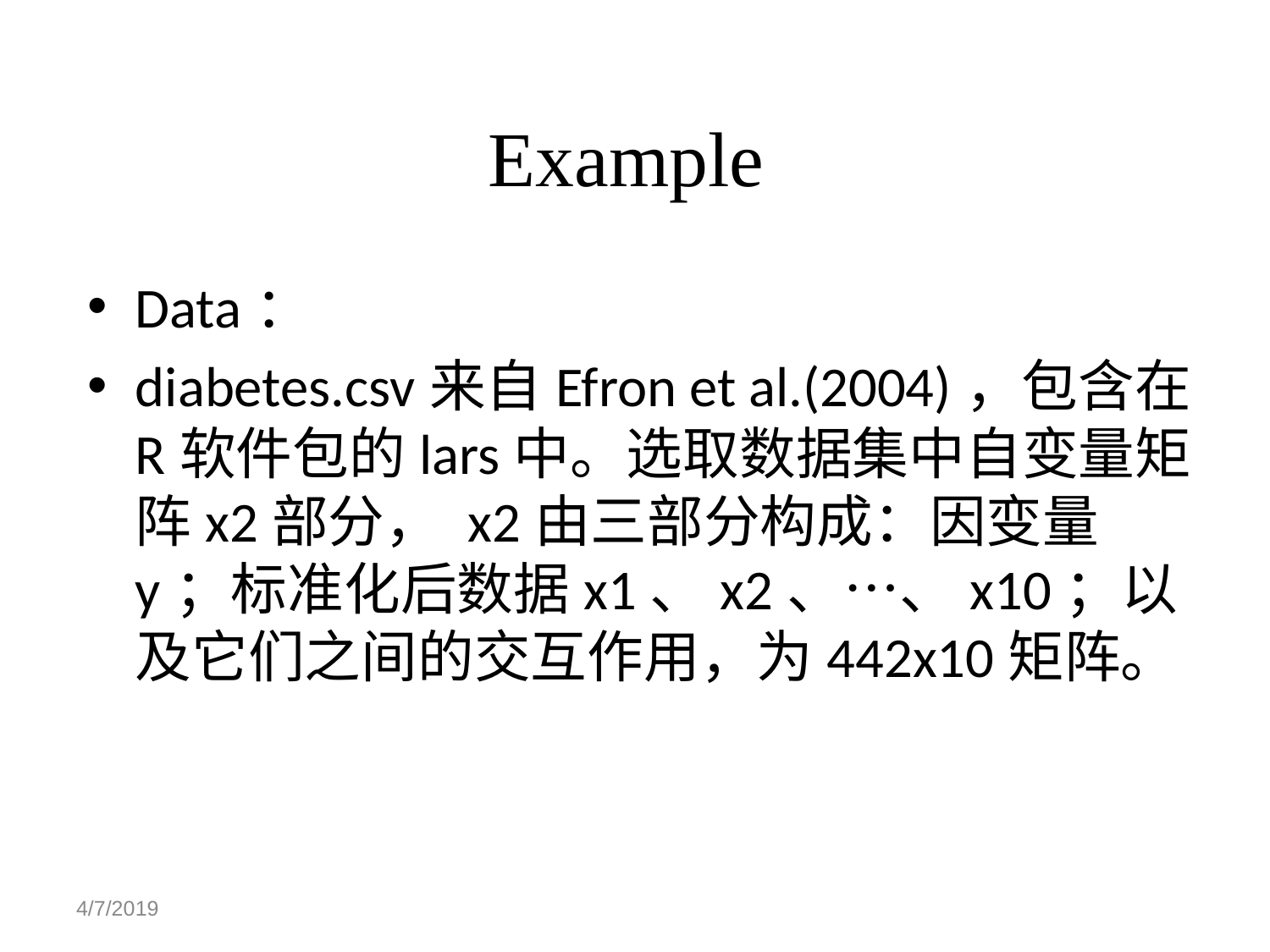

# Example

Data：
diabetes.csv来自Efron et al.(2004)，包含在R软件包的lars中。选取数据集中自变量矩阵x2部分， x2由三部分构成：因变量y；标准化后数据x1、x2、…、x10；以及它们之间的交互作用，为442x10矩阵。
4/7/2019